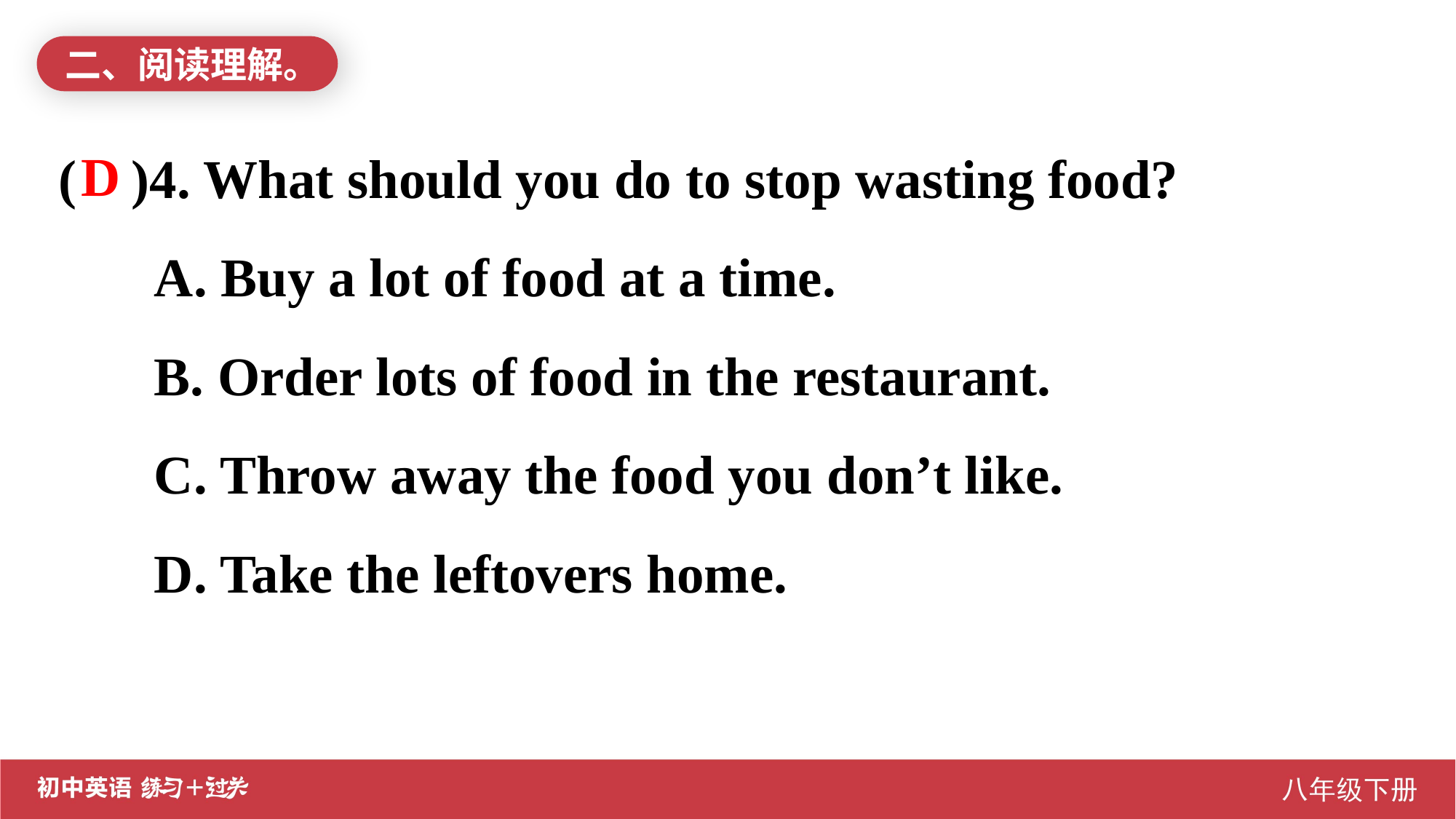

二、阅读理解。
(    )4. What should you do to stop wasting food?
       A. Buy a lot of food at a time.
       B. Order lots of food in the restaurant.
       C. Throw away the food you don’t like.
       D. Take the leftovers home.
D